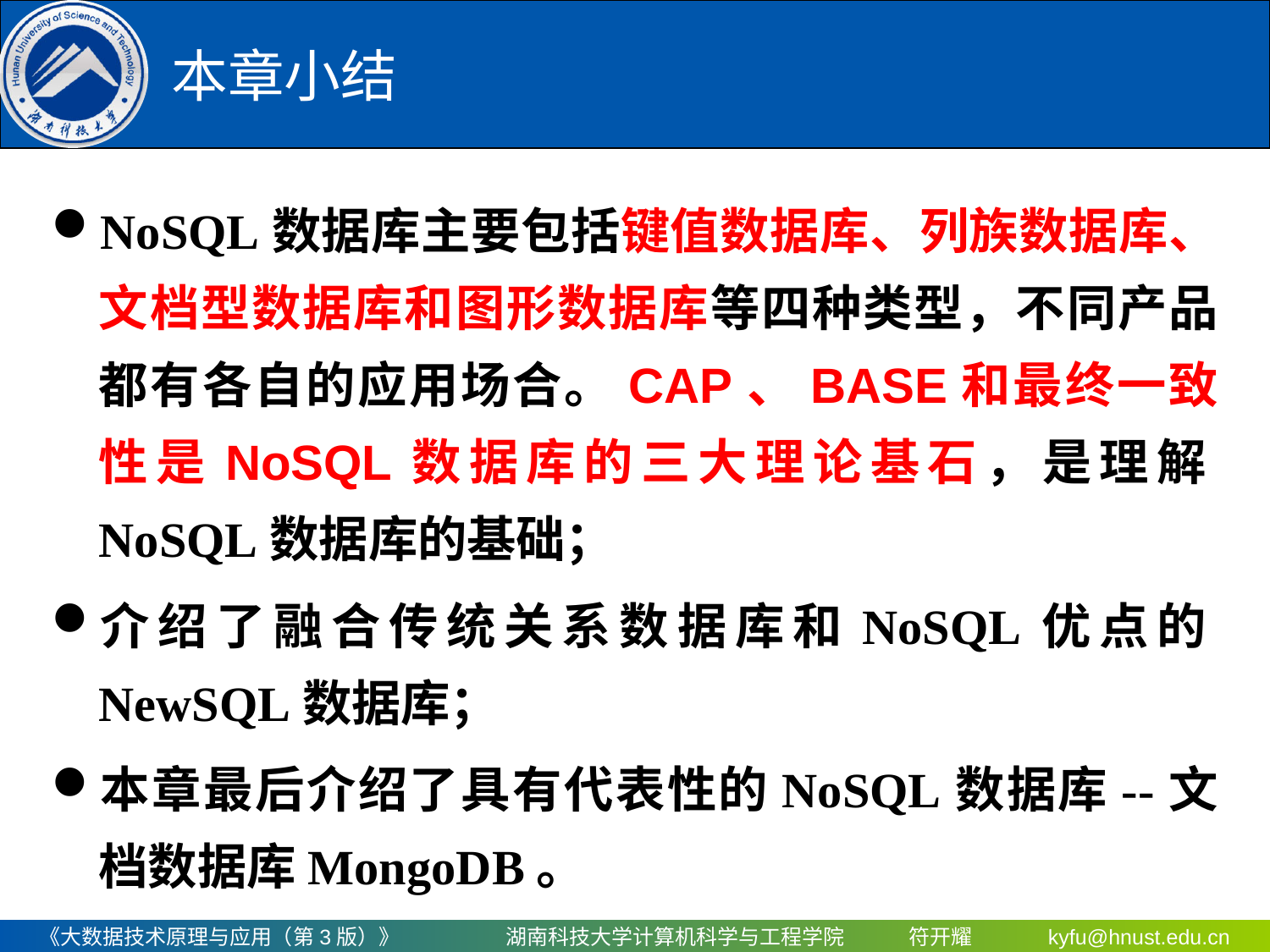

# 本章小结
NoSQL数据库主要包括键值数据库、列族数据库、文档型数据库和图形数据库等四种类型，不同产品都有各自的应用场合。CAP、BASE和最终一致性是NoSQL数据库的三大理论基石，是理解NoSQL数据库的基础；
介绍了融合传统关系数据库和NoSQL优点的NewSQL数据库；
本章最后介绍了具有代表性的NoSQL数据库--文档数据库MongoDB。